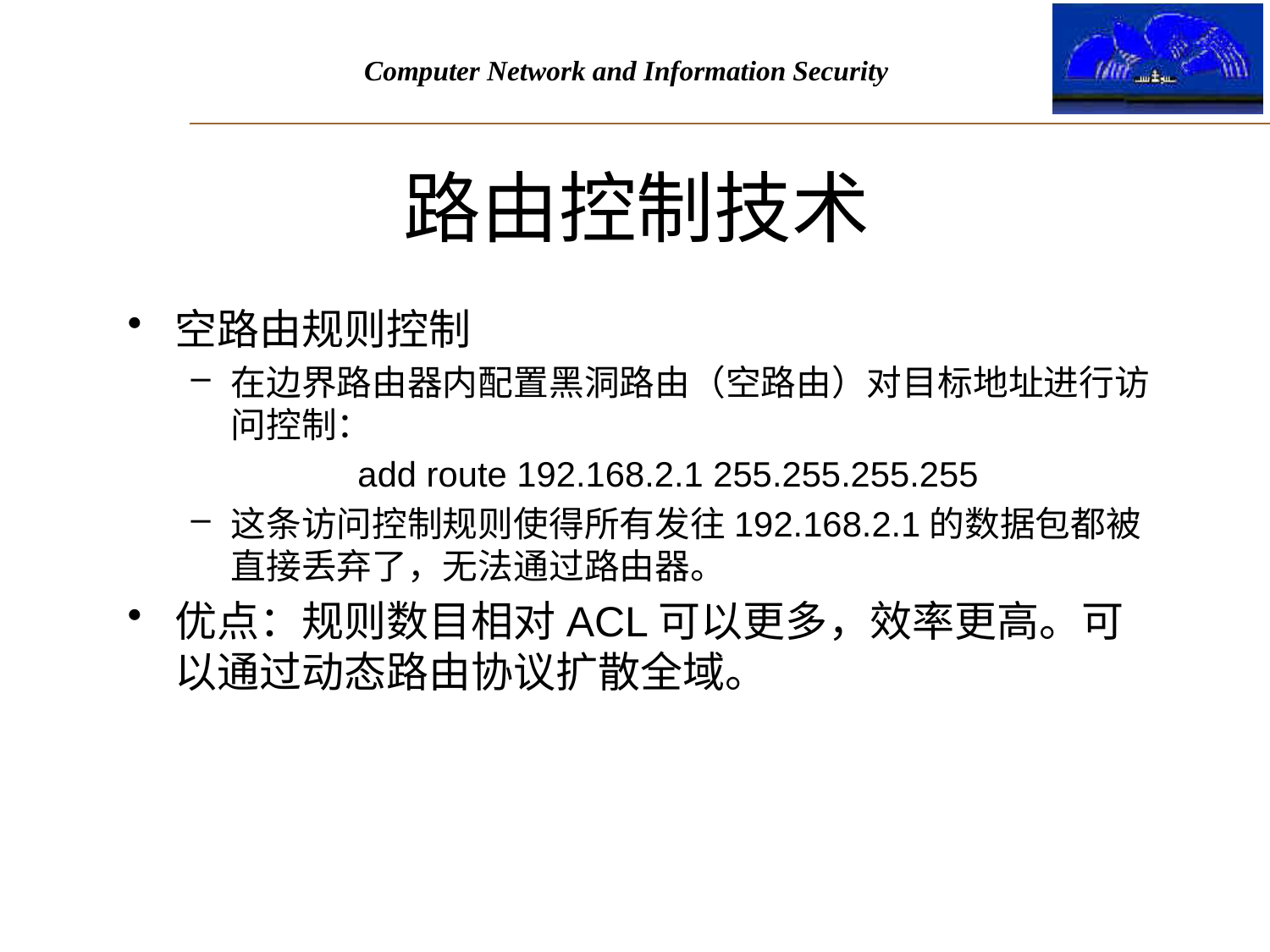

# 路由控制技术
空路由规则控制
在边界路由器内配置黑洞路由（空路由）对目标地址进行访问控制：
		add route 192.168.2.1 255.255.255.255
这条访问控制规则使得所有发往192.168.2.1的数据包都被直接丢弃了，无法通过路由器。
优点：规则数目相对ACL可以更多，效率更高。可以通过动态路由协议扩散全域。